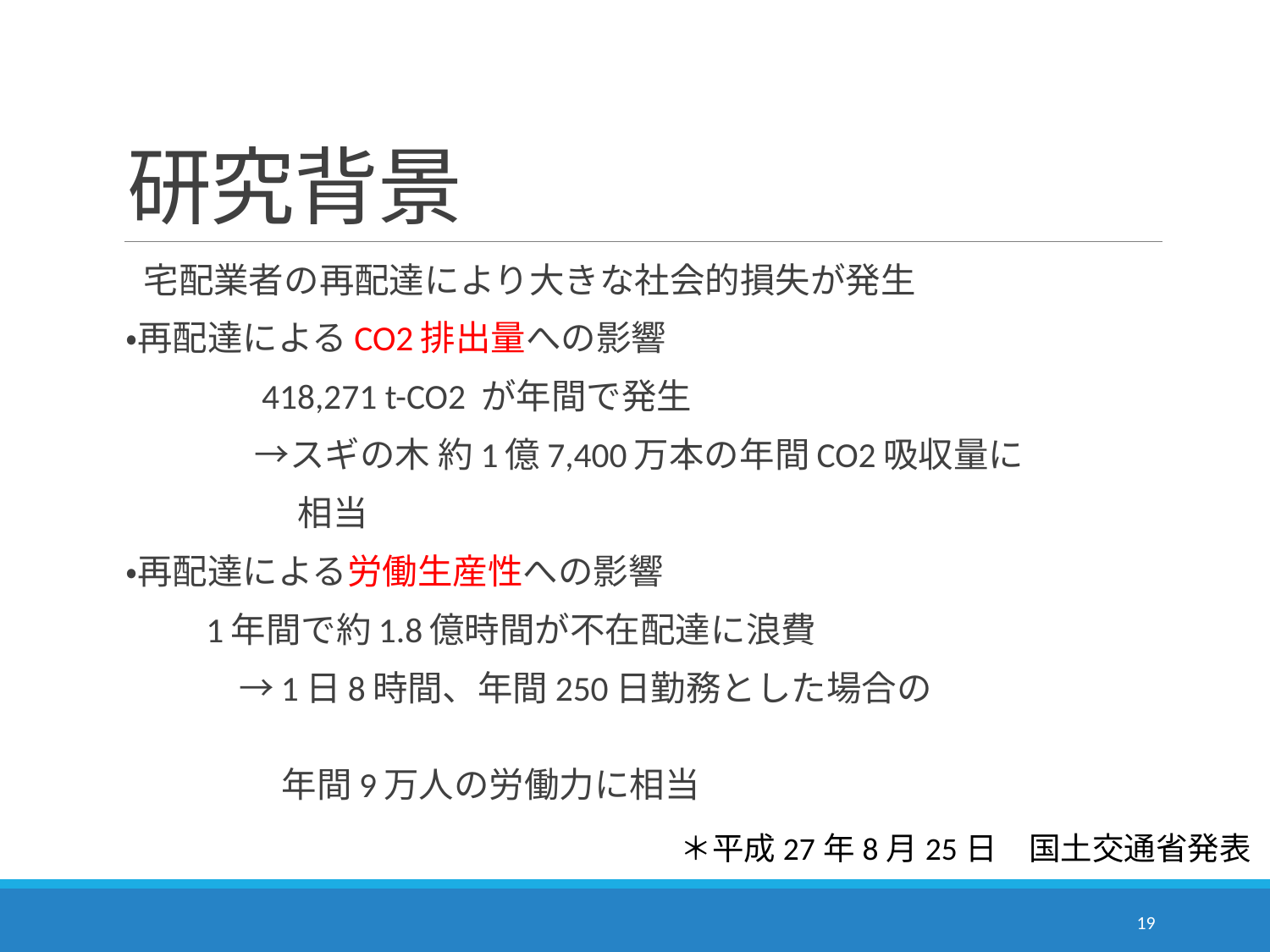

# 研究背景
　宅配業者の再配達により大きな社会的損失が発生
・再配達によるCO2排出量への影響
　　　　418,271 t-CO2 が年間で発生
　　　　→スギの木 約1億7,400万本の年間CO2吸収量に
　　　　　 相当
・再配達による労働生産性への影響
          1年間で約1.8億時間が不在配達に浪費
　　　 →1日8時間、年間250日勤務とした場合の
　　　　  年間9万人の労働力に相当
＊平成27年8月25日　国土交通省発表
19